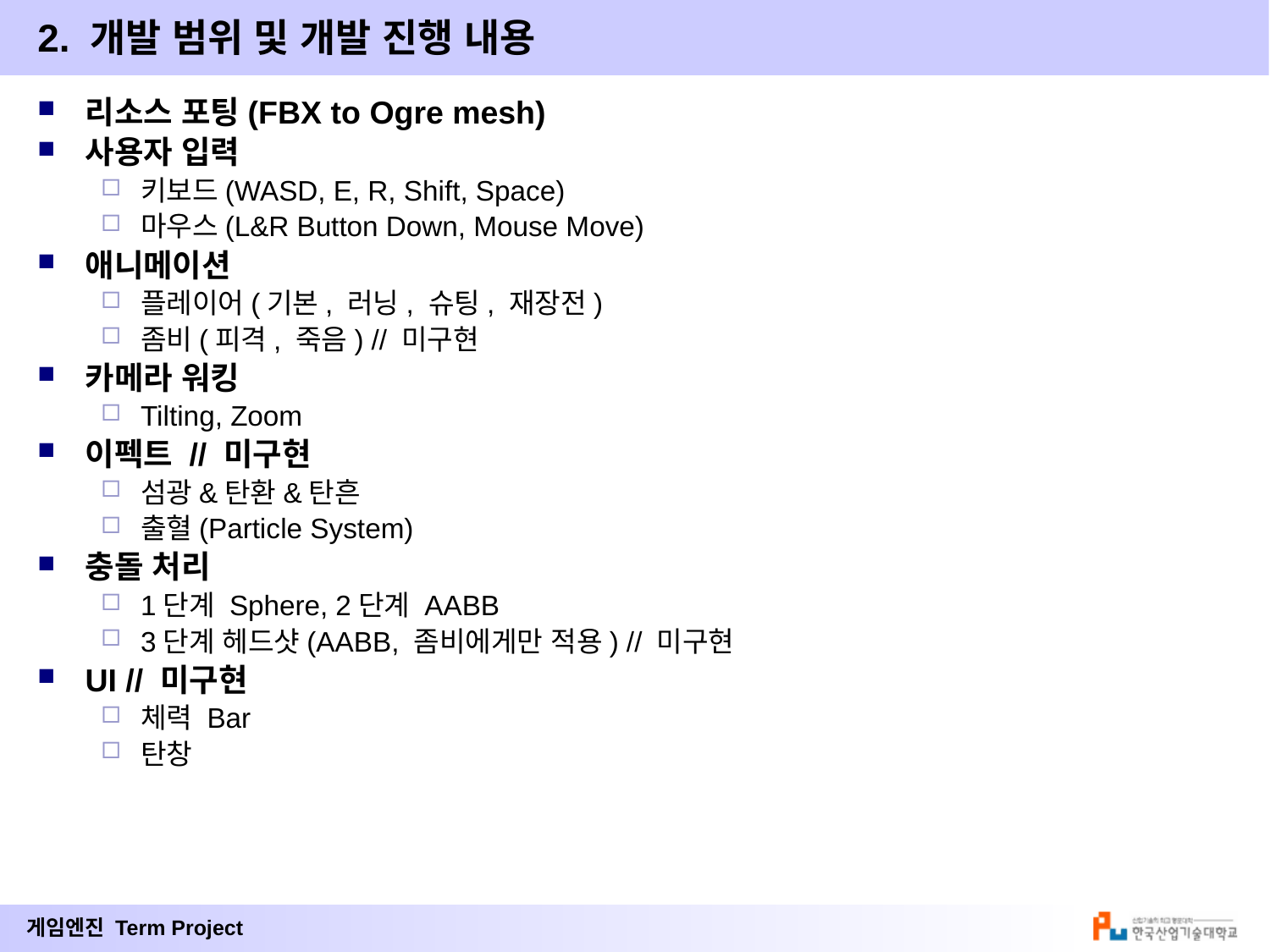

2. 개발 범위 및 개발 진행 내용
리소스 포팅(FBX to Ogre mesh)
사용자 입력
키보드(WASD, E, R, Shift, Space)
마우스(L&R Button Down, Mouse Move)
애니메이션
플레이어(기본, 러닝, 슈팅, 재장전)
좀비(피격, 죽음) // 미구현
카메라 워킹
Tilting, Zoom
이펙트 // 미구현
섬광&탄환&탄흔
출혈(Particle System)
충돌 처리
1단계 Sphere, 2단계 AABB
3단계 헤드샷(AABB, 좀비에게만 적용) // 미구현
UI // 미구현
체력 Bar
탄창